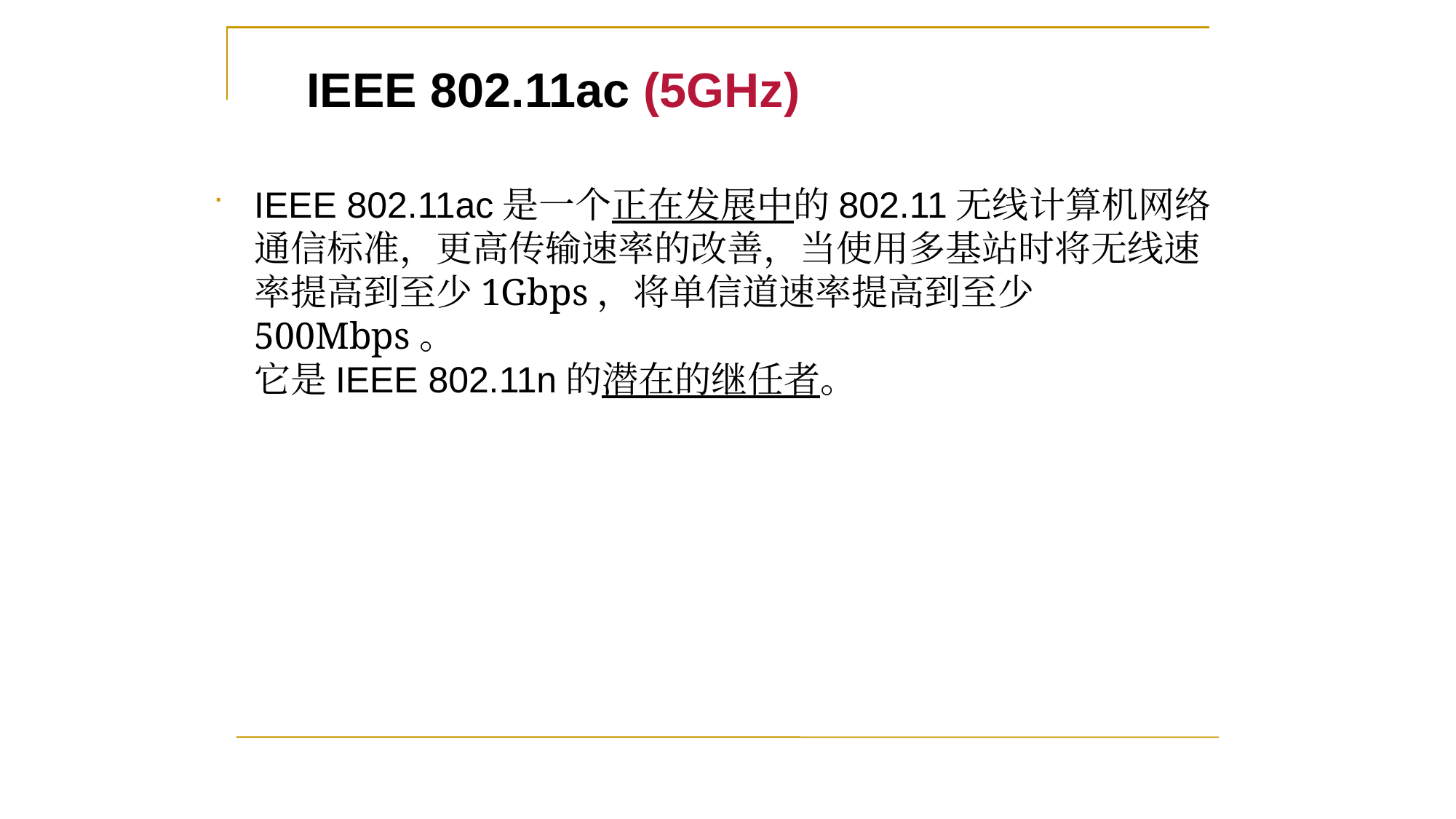

IEEE 802.11ac (5GHz)
IEEE 802.11ac是一个正在发展中的802.11无线计算机网络通信标准，更高传输速率的改善，当使用多基站时将无线速率提高到至少1Gbps，将单信道速率提高到至少500Mbps。
它是IEEE 802.11n的潜在的继任者。